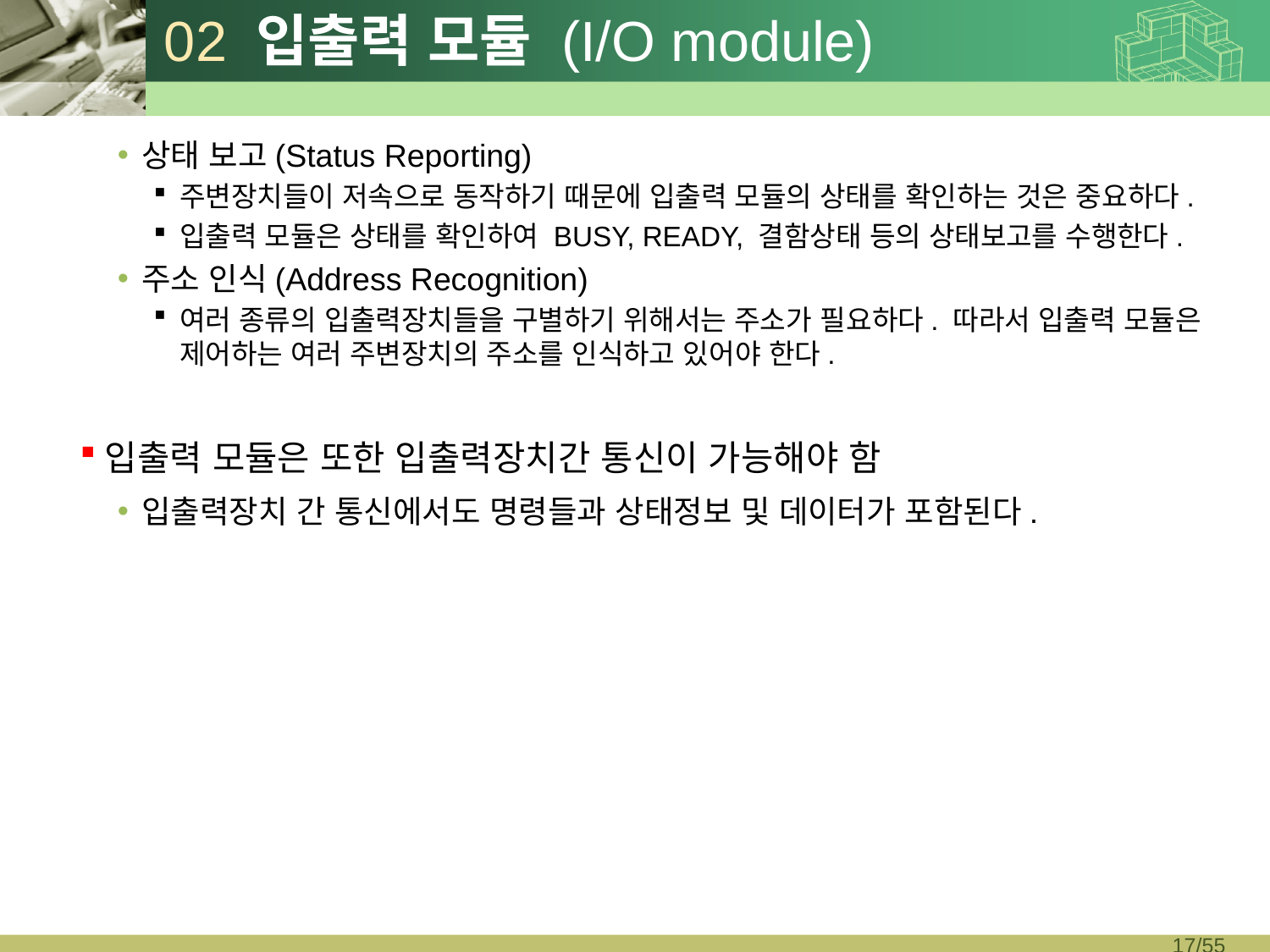

# 02 입출력 모듈 (I/O module)
상태 보고(Status Reporting)
주변장치들이 저속으로 동작하기 때문에 입출력 모듈의 상태를 확인하는 것은 중요하다.
입출력 모듈은 상태를 확인하여 BUSY, READY, 결함상태 등의 상태보고를 수행한다.
주소 인식(Address Recognition)
여러 종류의 입출력장치들을 구별하기 위해서는 주소가 필요하다. 따라서 입출력 모듈은 제어하는 여러 주변장치의 주소를 인식하고 있어야 한다.

입출력 모듈은 또한 입출력장치간 통신이 가능해야 함
입출력장치 간 통신에서도 명령들과 상태정보 및 데이터가 포함된다.